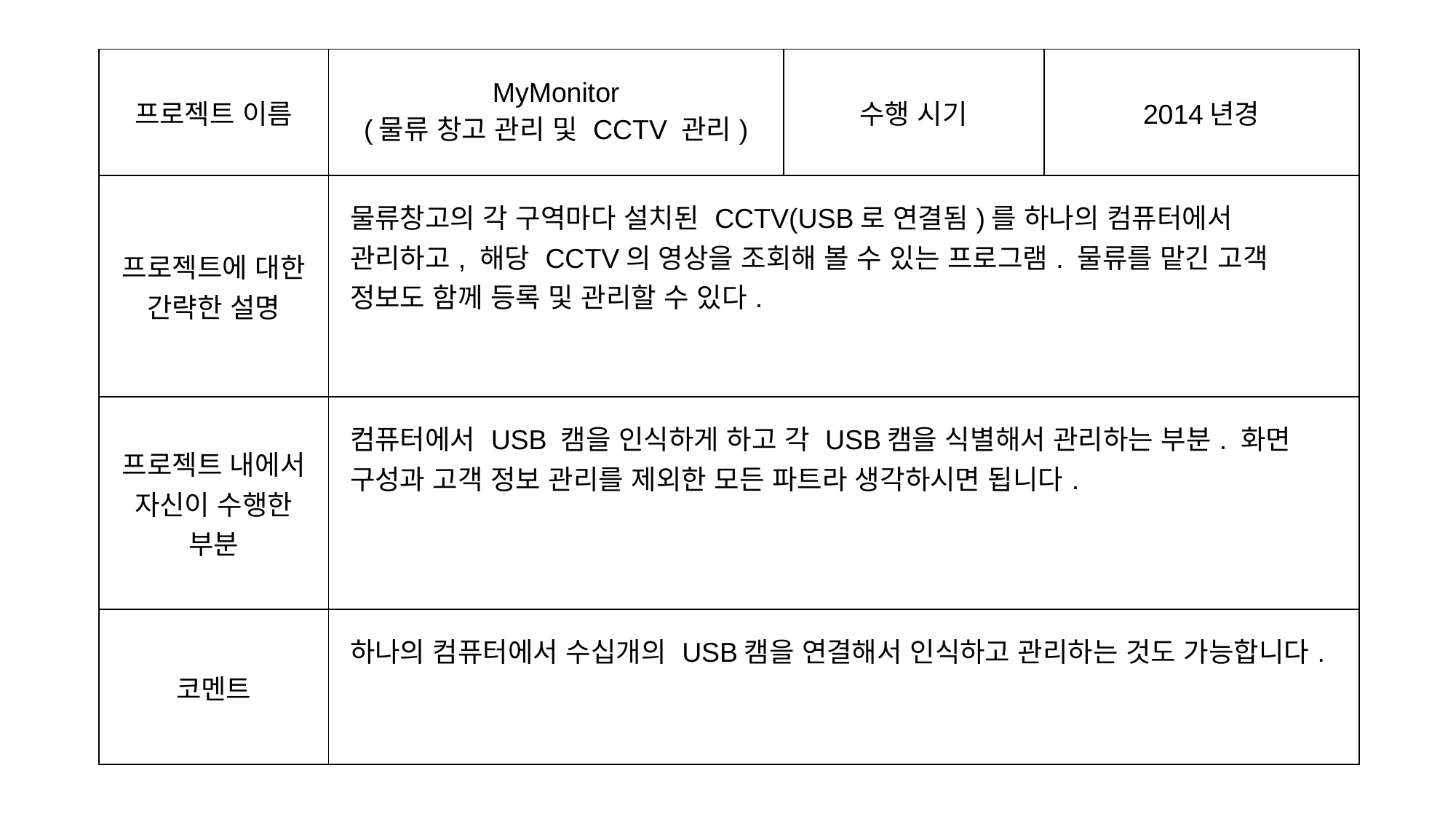

| 프로젝트 이름 | MyMonitor (물류 창고 관리 및 CCTV 관리) | 수행 시기 | 2014년경 |
| --- | --- | --- | --- |
| 프로젝트에 대한 간략한 설명 | 물류창고의 각 구역마다 설치된 CCTV(USB로 연결됨)를 하나의 컴퓨터에서 관리하고, 해당 CCTV의 영상을 조회해 볼 수 있는 프로그램. 물류를 맡긴 고객 정보도 함께 등록 및 관리할 수 있다. |  |  |
| 프로젝트 내에서 자신이 수행한 부분 | 컴퓨터에서 USB 캠을 인식하게 하고 각 USB캠을 식별해서 관리하는 부분. 화면 구성과 고객 정보 관리를 제외한 모든 파트라 생각하시면 됩니다. |  |  |
| 코멘트 | 하나의 컴퓨터에서 수십개의 USB캠을 연결해서 인식하고 관리하는 것도 가능합니다. |  |  |